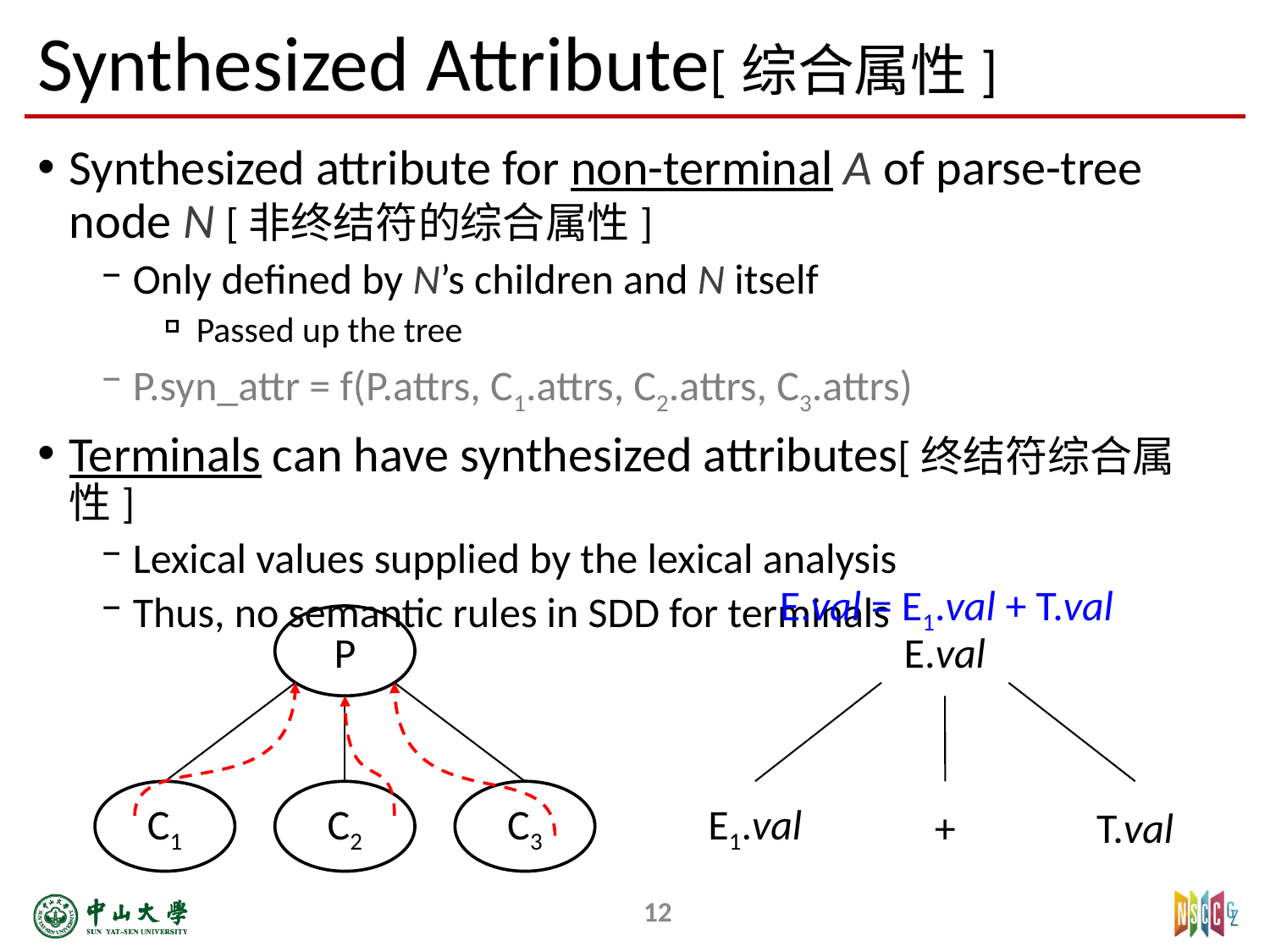

# Synthesized Attribute[综合属性]
Synthesized attribute for non-terminal A of parse-tree node N [非终结符的综合属性]
Only defined by N’s children and N itself
Passed up the tree
P.syn_attr = f(P.attrs, C1.attrs, C2.attrs, C3.attrs)
Terminals can have synthesized attributes[终结符综合属性]
Lexical values supplied by the lexical analysis
Thus, no semantic rules in SDD for terminals
E.val = E1.val + T.val
E.val
E1.val
+
T.val
P
C1
C2
C3
12